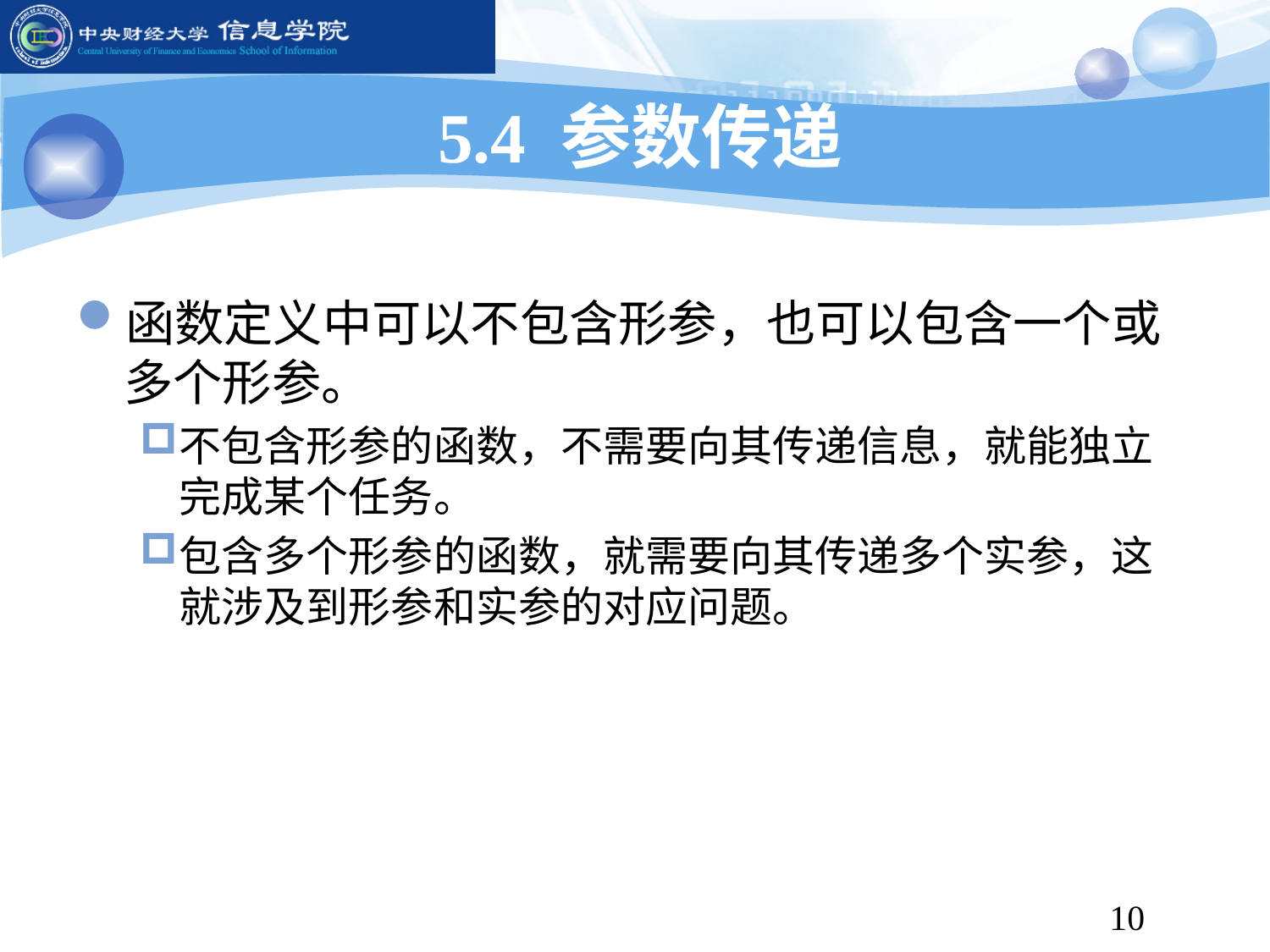

# 5.4 参数传递
函数定义中可以不包含形参，也可以包含一个或多个形参。
不包含形参的函数，不需要向其传递信息，就能独立完成某个任务。
包含多个形参的函数，就需要向其传递多个实参，这就涉及到形参和实参的对应问题。